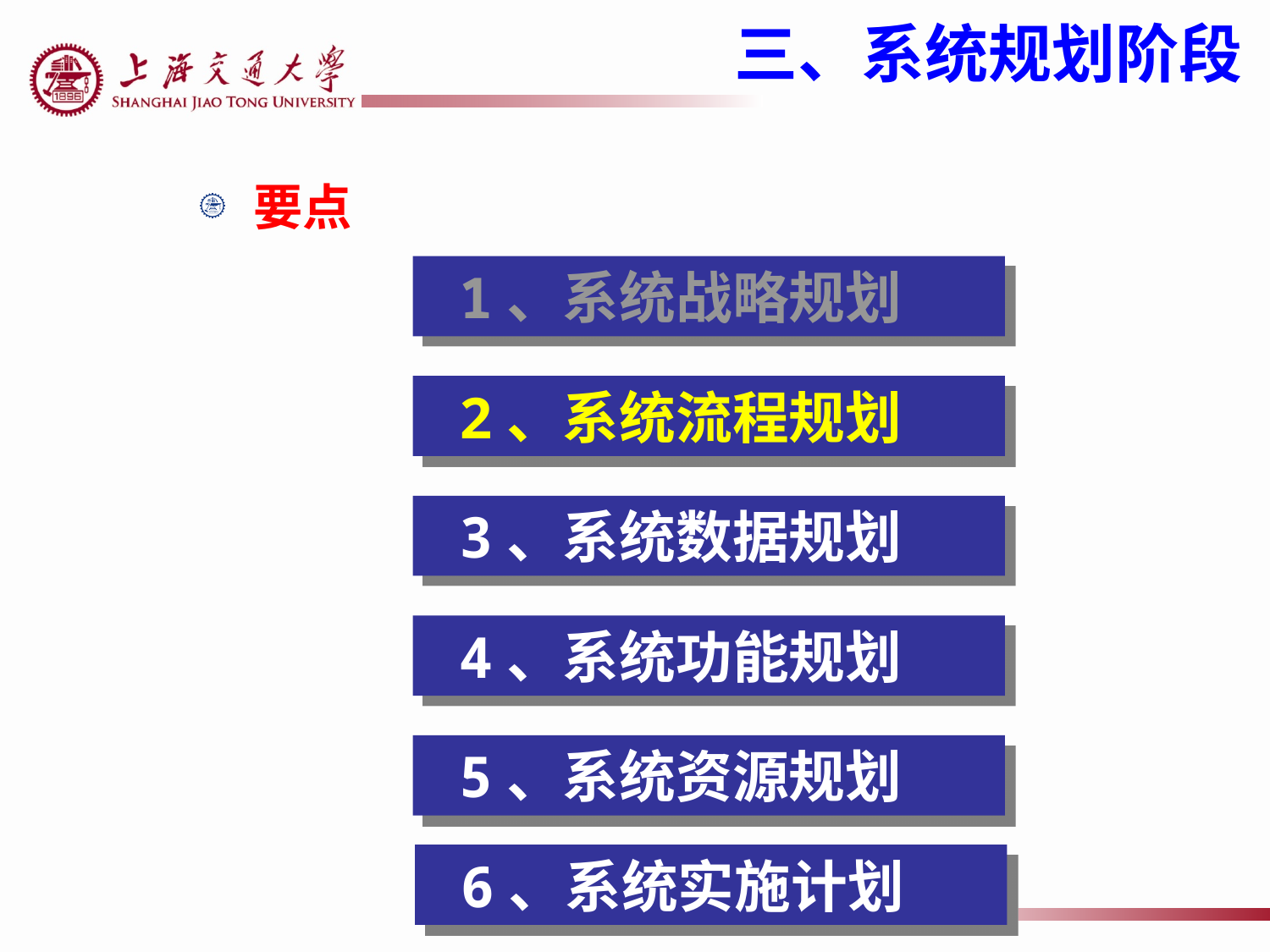

三、系统规划阶段
要点
 1、系统战略规划
 2、系统流程规划
 3、系统数据规划
 4、系统功能规划
 5、系统资源规划
 6、系统实施计划